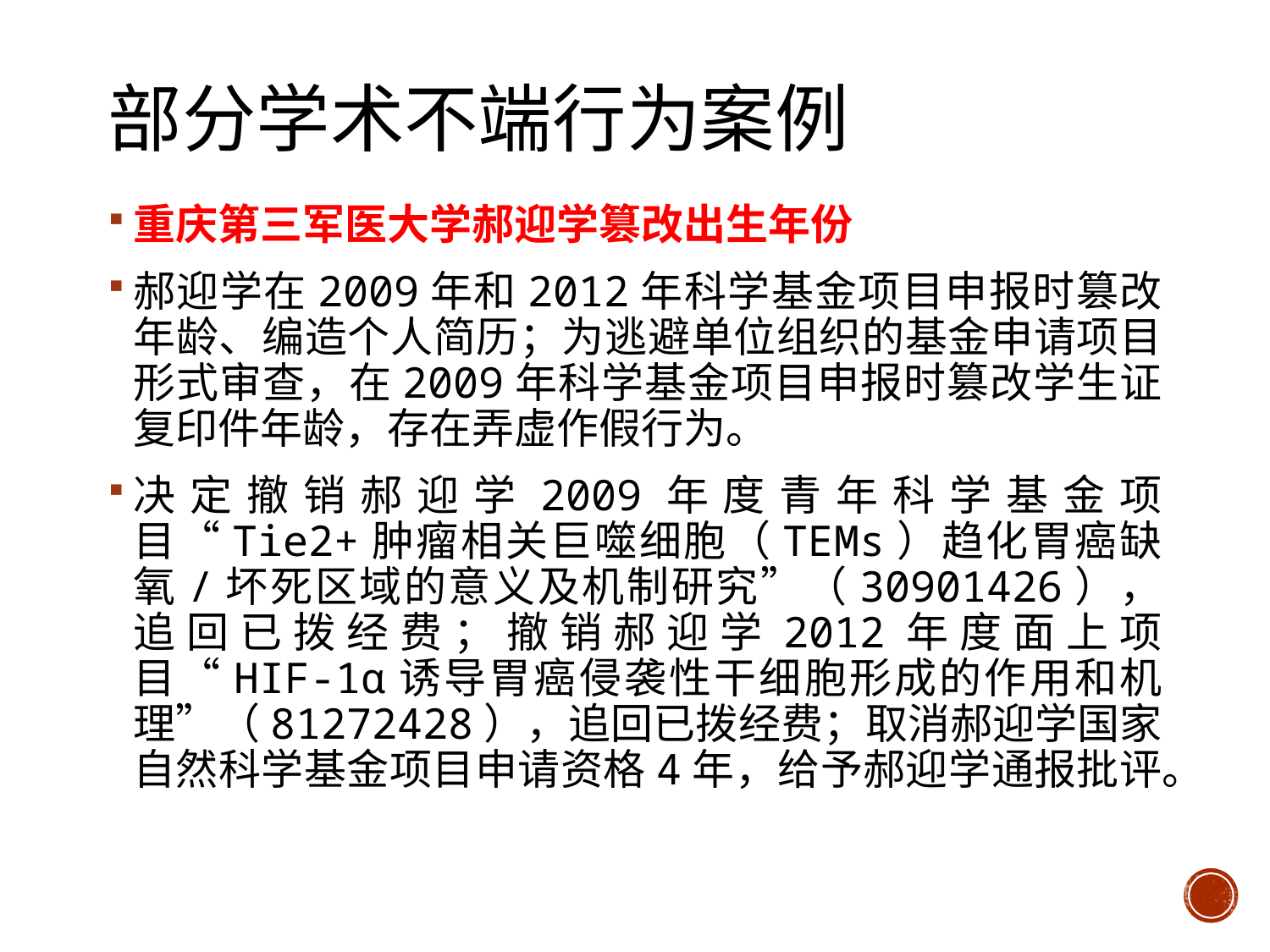

# 部分学术不端行为案例
重庆第三军医大学郝迎学篡改出生年份
郝迎学在2009年和2012年科学基金项目申报时篡改年龄、编造个人简历；为逃避单位组织的基金申请项目形式审查，在2009年科学基金项目申报时篡改学生证复印件年龄，存在弄虚作假行为。
决定撤销郝迎学2009年度青年科学基金项目“Tie2+肿瘤相关巨噬细胞（TEMs）趋化胃癌缺氧/坏死区域的意义及机制研究”（30901426），追回已拨经费；撤销郝迎学2012年度面上项目“HIF-1α诱导胃癌侵袭性干细胞形成的作用和机理”（81272428），追回已拨经费；取消郝迎学国家自然科学基金项目申请资格4年，给予郝迎学通报批评。